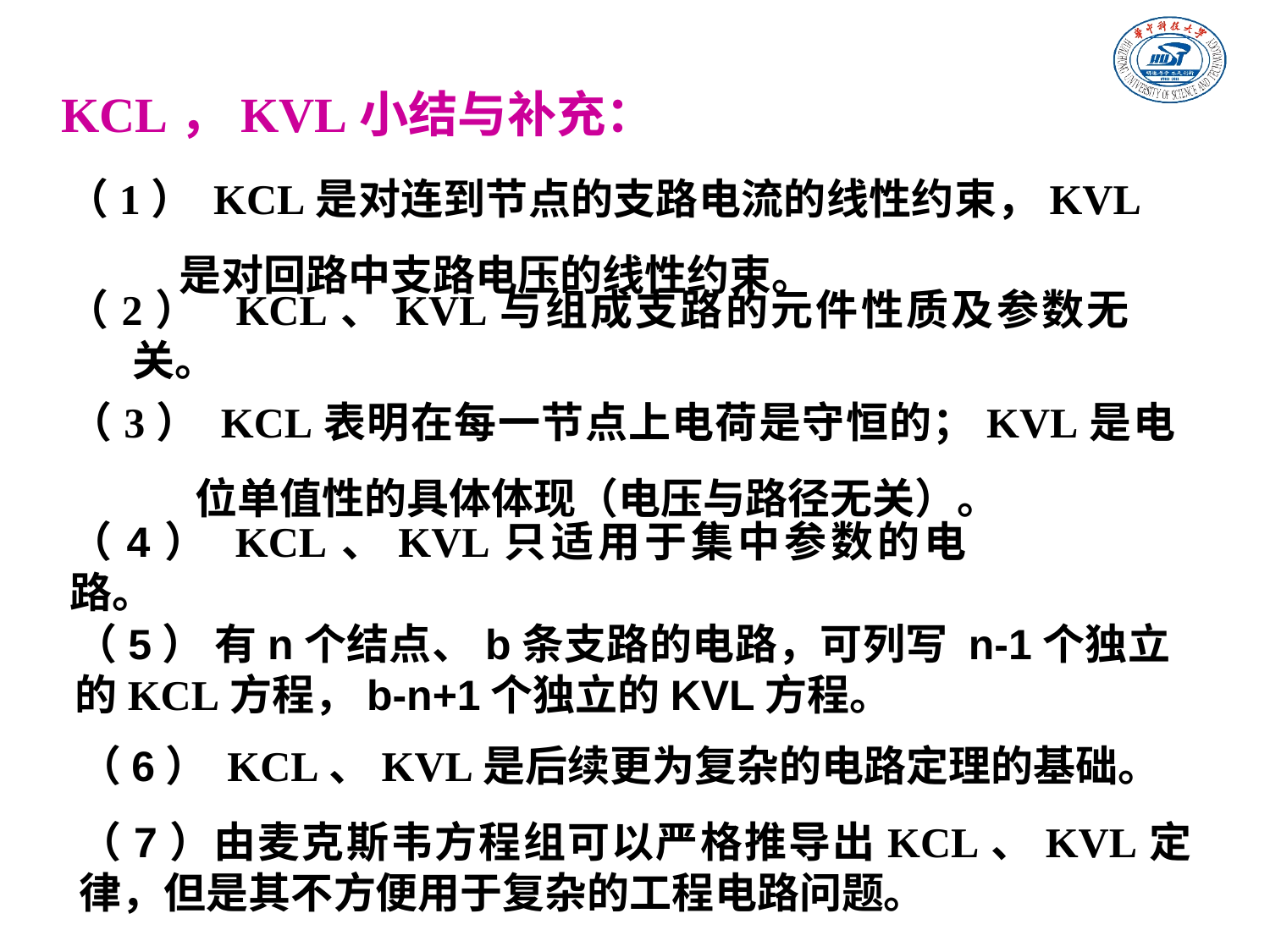

KCL，KVL小结与补充：
（1） KCL是对连到节点的支路电流的线性约束，KVL是对回路中支路电压的线性约束。
（2）  KCL、KVL与组成支路的元件性质及参数无关。
（3） KCL表明在每一节点上电荷是守恒的；KVL是电位单值性的具体体现（电压与路径无关）。
（4） KCL、KVL只适用于集中参数的电路。
（5） 有n个结点、b条支路的电路，可列写 n-1个独立的KCL方程，b-n+1个独立的KVL方程。
（6） KCL、KVL是后续更为复杂的电路定理的基础。
（7）由麦克斯韦方程组可以严格推导出KCL、KVL定律，但是其不方便用于复杂的工程电路问题。